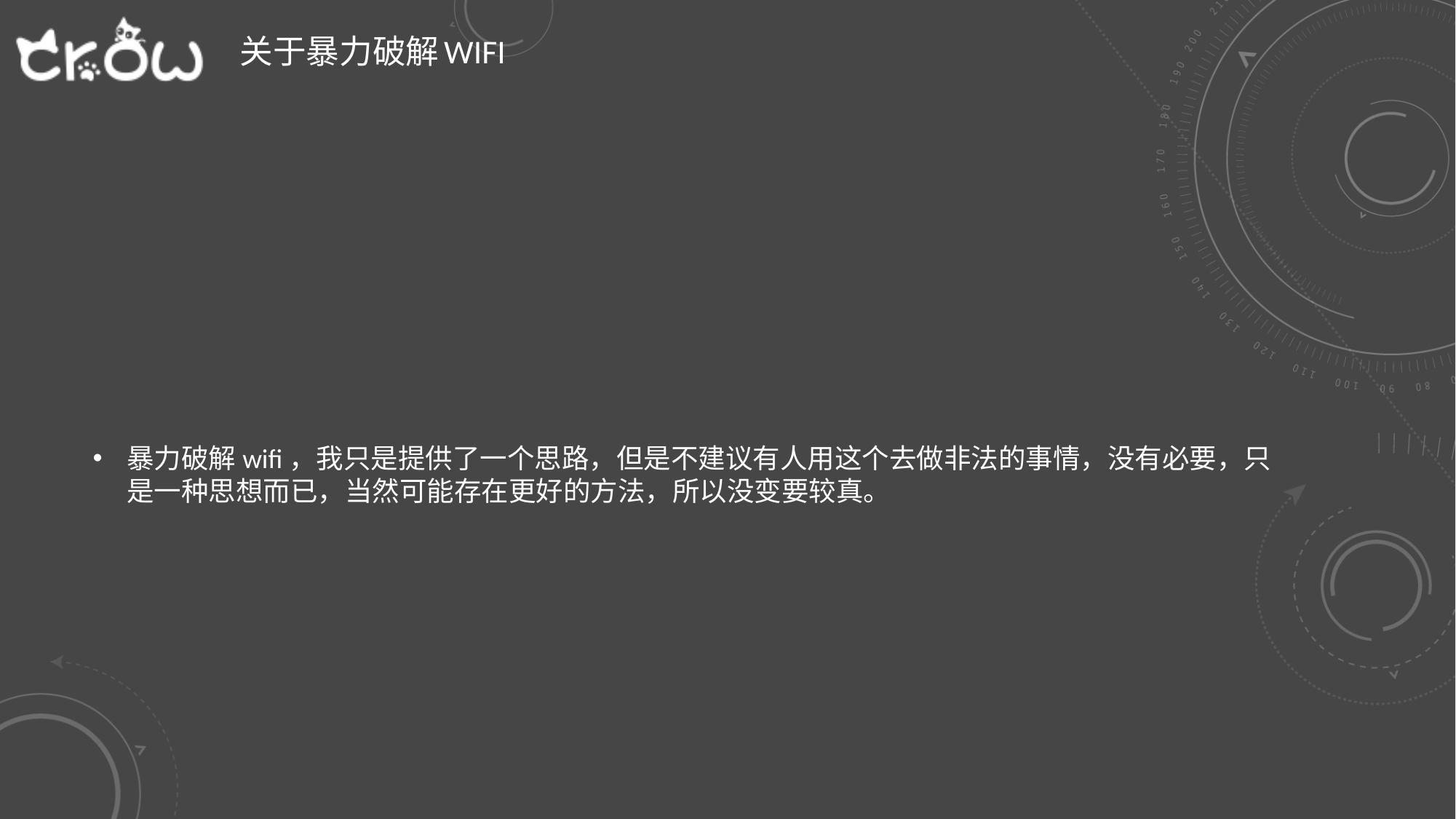

# 关于暴力破解wifi
暴力破解wifi，我只是提供了一个思路，但是不建议有人用这个去做非法的事情，没有必要，只是一种思想而已，当然可能存在更好的方法，所以没变要较真。